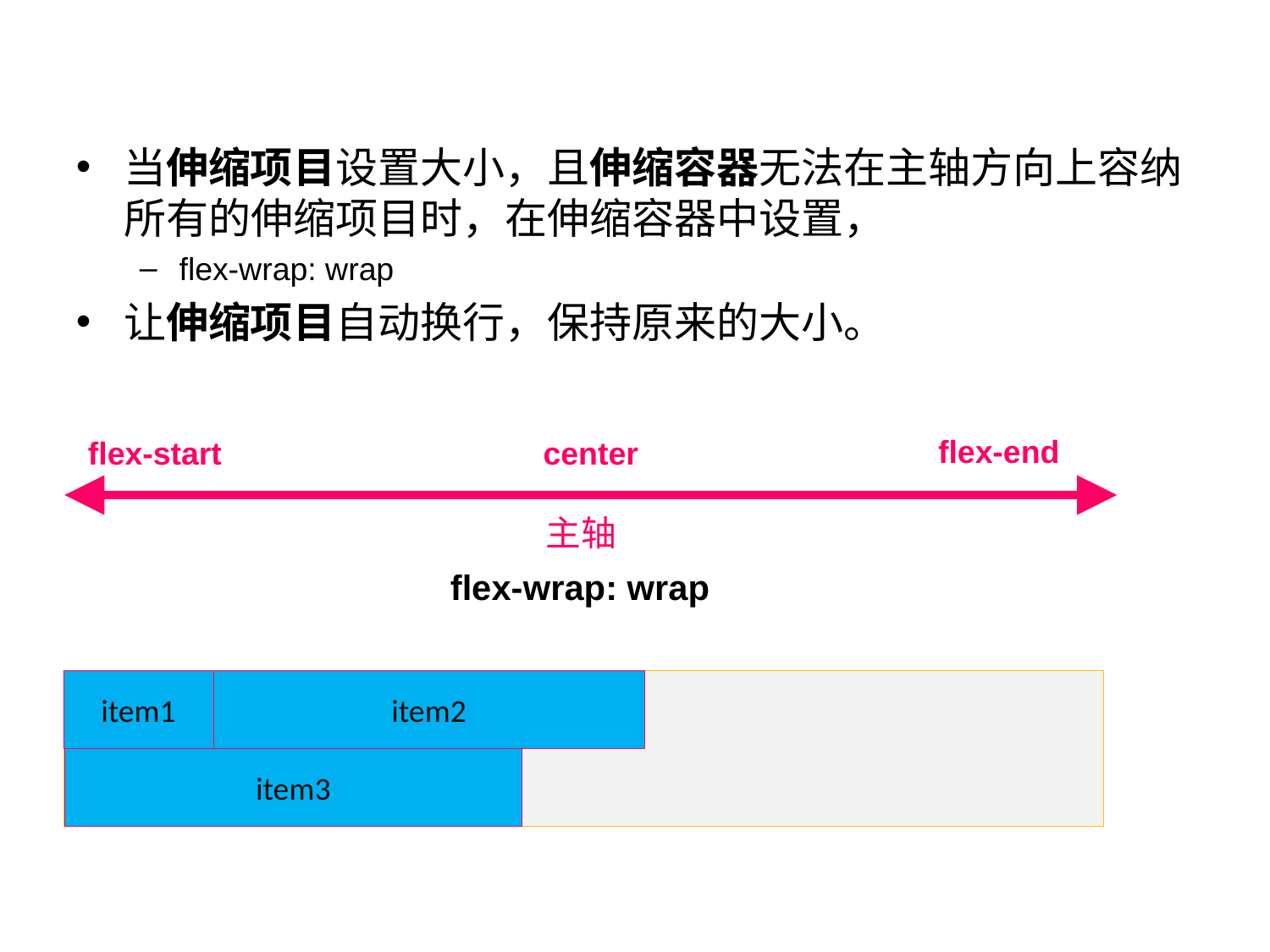

伸缩容器主轴空间不
当伸缩项目设置大小，且伸缩容器无法在主轴方向上容纳所有的伸缩项目时，在伸缩容器中设置，
flex-wrap: wrap
让伸缩项目自动换行，保持原来的大小。

flex-end
flex-start
center
主轴
flex-wrap: wrap

item1
item2
item3